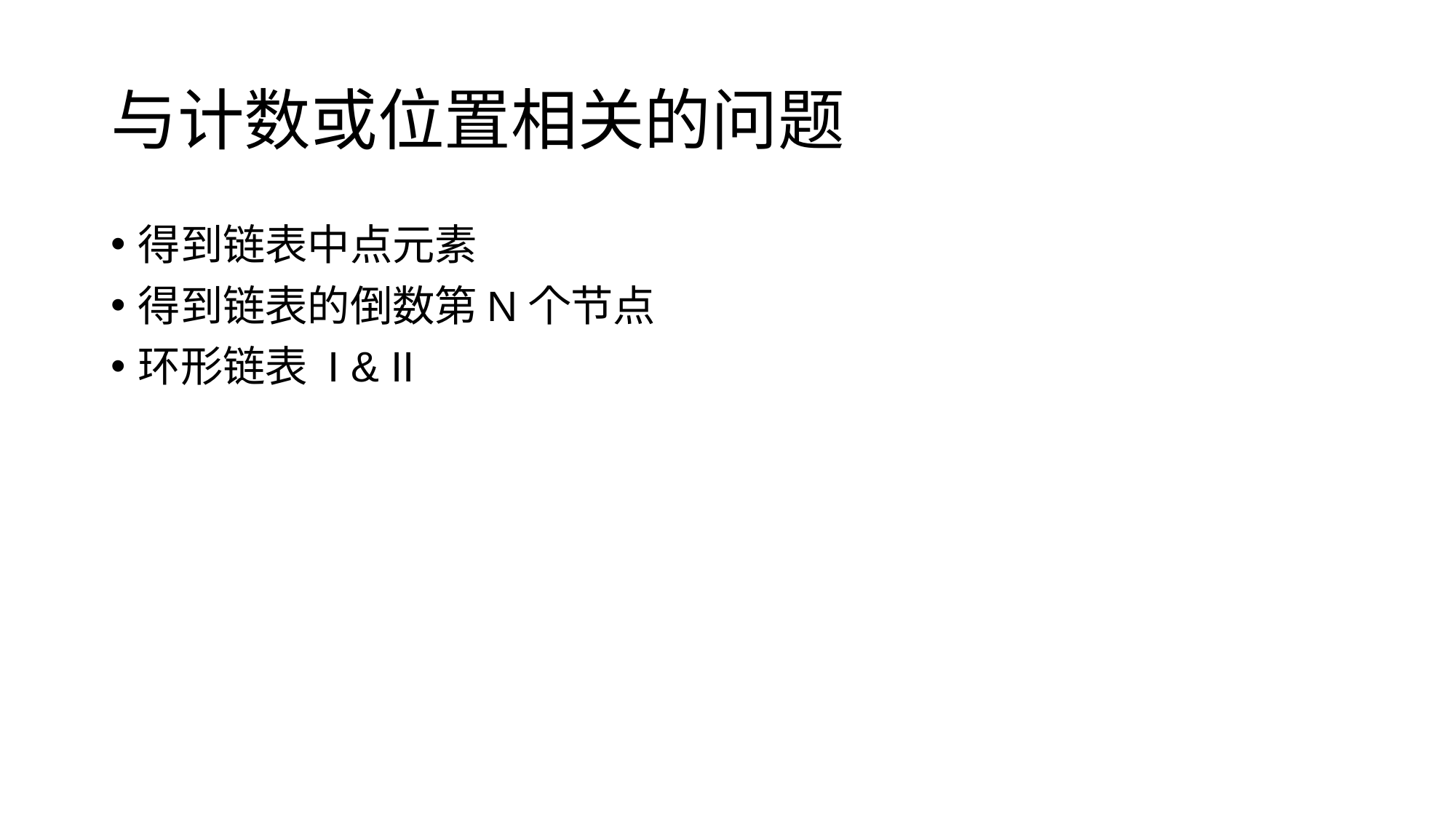

# 与计数或位置相关的问题
得到链表中点元素
得到链表的倒数第N个节点
环形链表 I & II